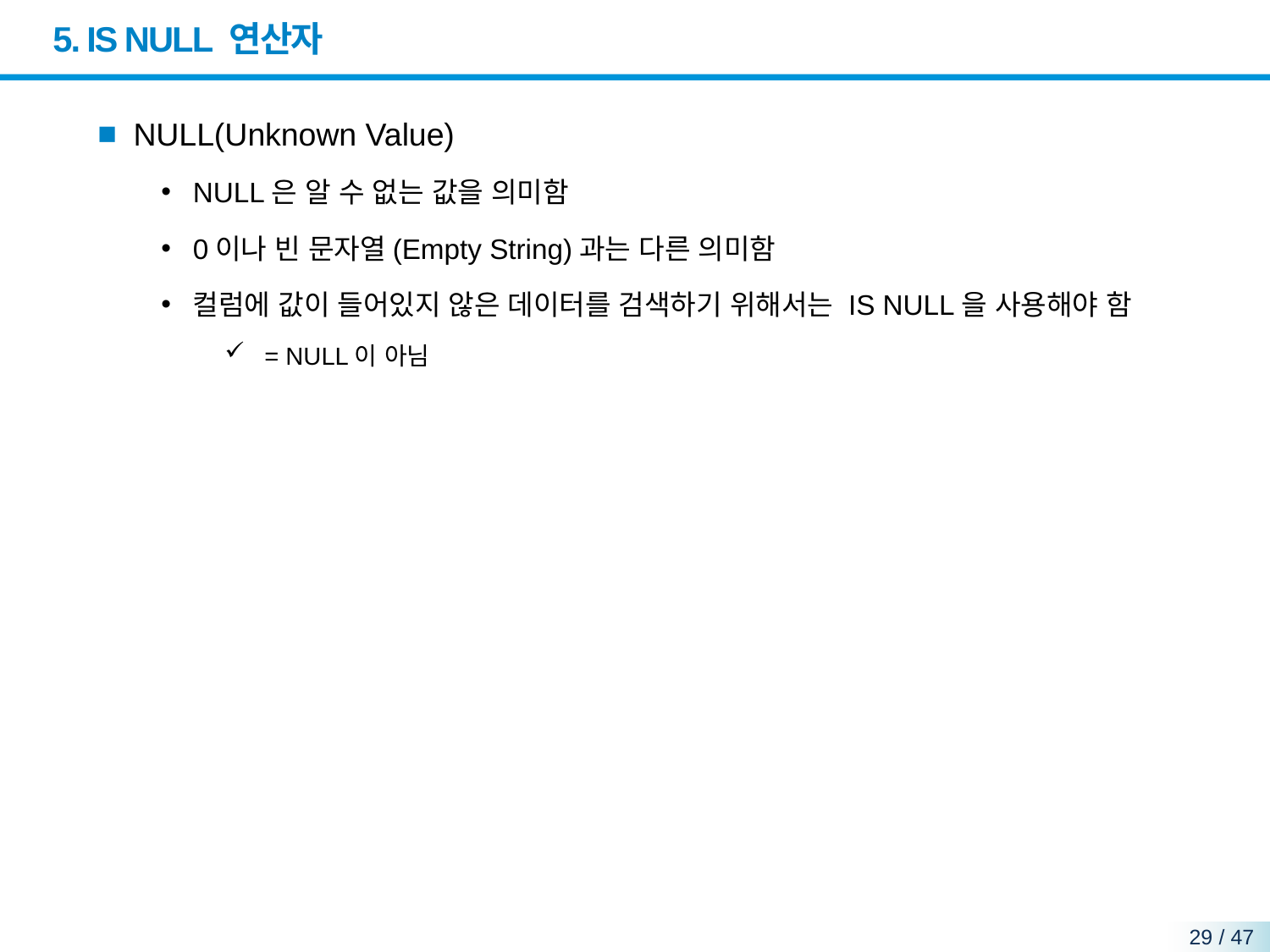

# 5. IS NULL 연산자
NULL(Unknown Value)
NULL은 알 수 없는 값을 의미함
0이나 빈 문자열(Empty String)과는 다른 의미함
컬럼에 값이 들어있지 않은 데이터를 검색하기 위해서는 IS NULL을 사용해야 함
= NULL이 아님